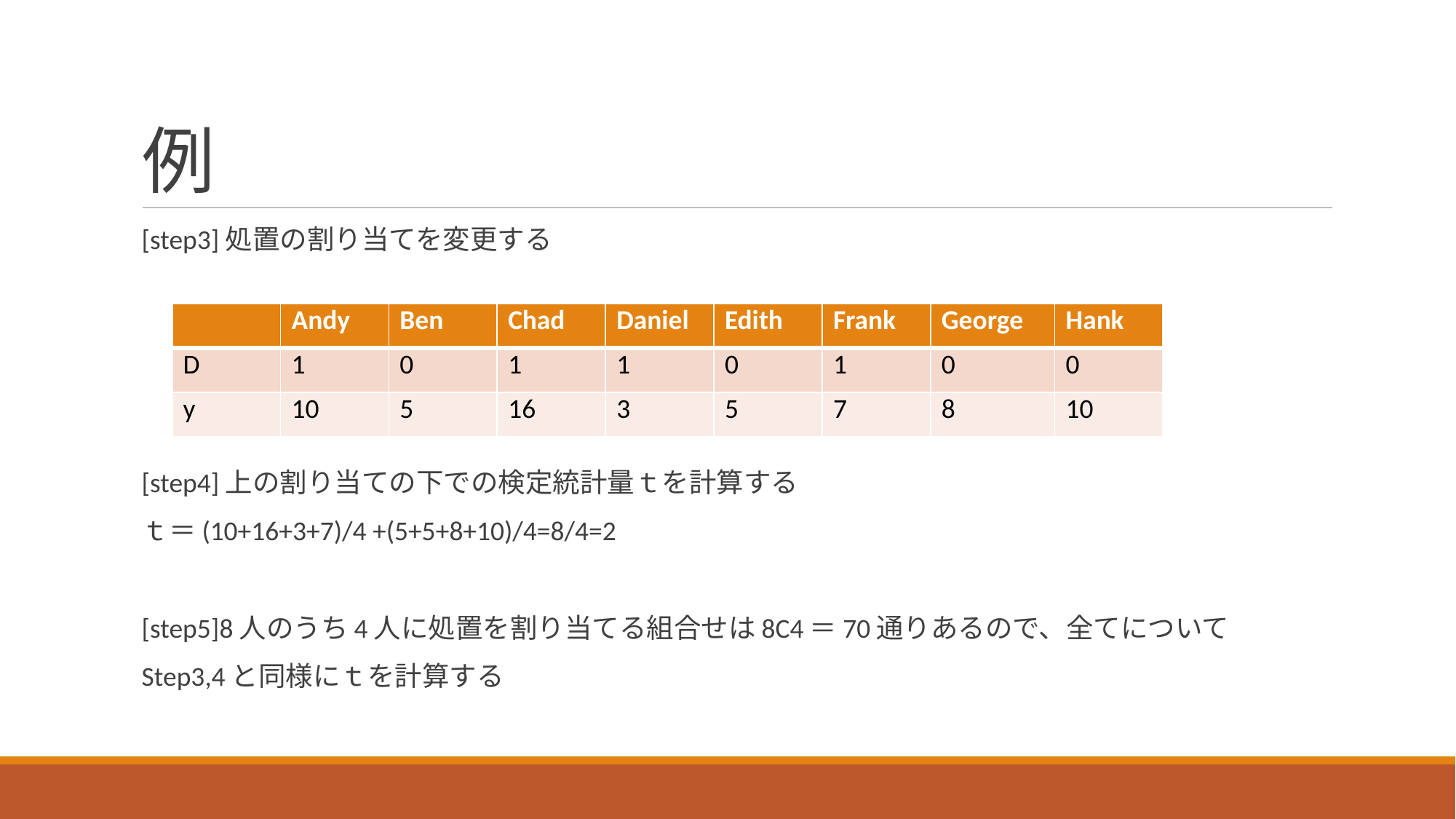

# 例
[step3]処置の割り当てを変更する

[step4]上の割り当ての下での検定統計量ｔを計算する
ｔ＝(10+16+3+7)/4 +(5+5+8+10)/4=8/4=2

[step5]8人のうち4人に処置を割り当てる組合せは8C4＝70通りあるので、全てについて
Step3,4と同様にｔを計算する

|  | Andy | Ben | Chad | Daniel | Edith | Frank | George | Hank |
| --- | --- | --- | --- | --- | --- | --- | --- | --- |
| D | 1 | 0 | 1 | 1 | 0 | 1 | 0 | 0 |
| y | 10 | 5 | 16 | 3 | 5 | 7 | 8 | 10 |